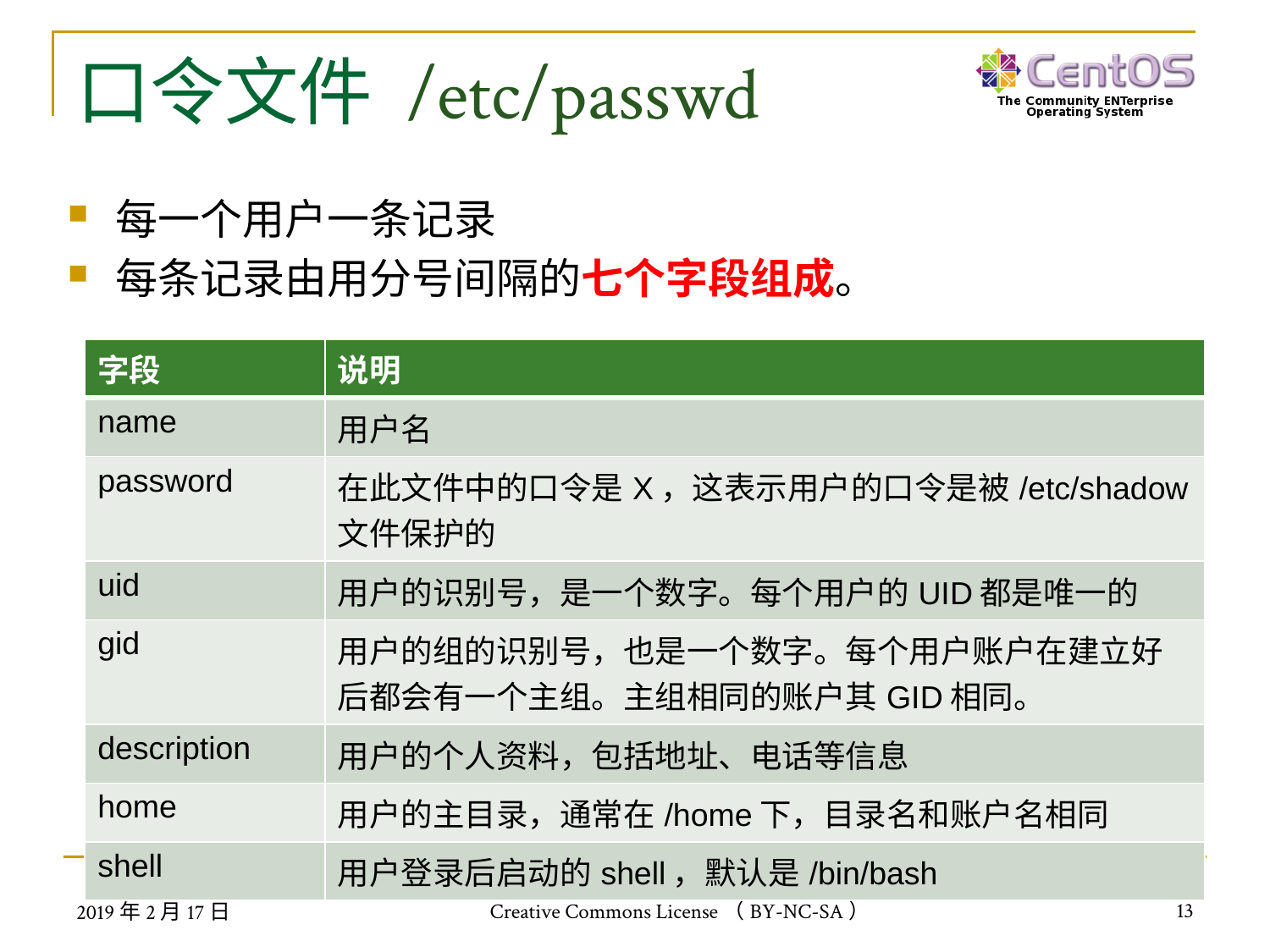

# 口令文件 /etc/passwd
每一个用户一条记录
每条记录由用分号间隔的七个字段组成。
| 字段 | 说明 |
| --- | --- |
| name | 用户名 |
| password | 在此文件中的口令是X，这表示用户的口令是被/etc/shadow文件保护的 |
| uid | 用户的识别号，是一个数字。每个用户的UID都是唯一的 |
| gid | 用户的组的识别号，也是一个数字。每个用户账户在建立好后都会有一个主组。主组相同的账户其GID相同。 |
| description | 用户的个人资料，包括地址、电话等信息 |
| home | 用户的主目录，通常在/home下，目录名和账户名相同 |
| shell | 用户登录后启动的shell，默认是/bin/bash |
梁如军（linuxbooks@126.com）
Creative Commons License（BY-NC-SA）
2019年2月17日
13